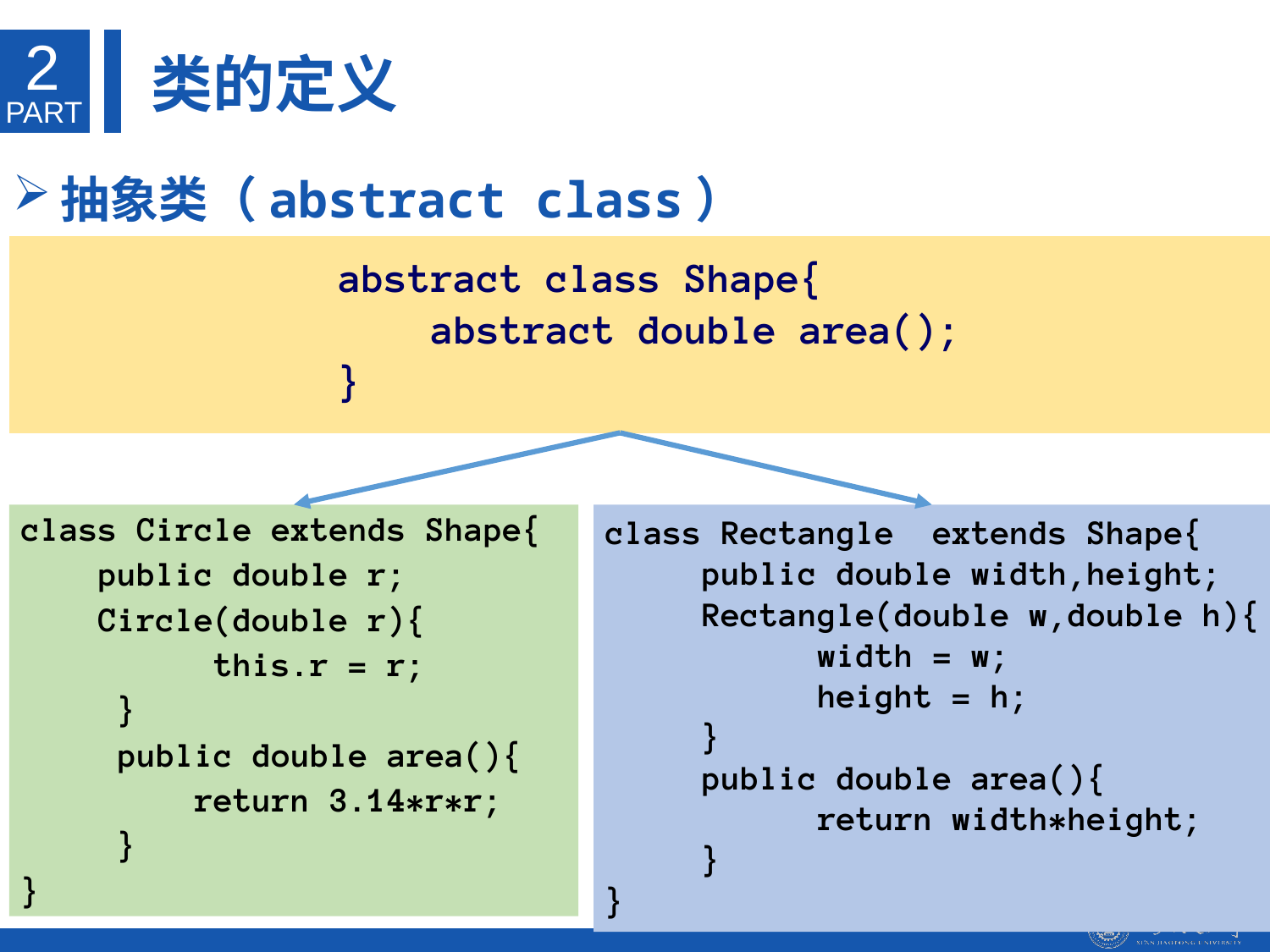

2
类的定义
PART
抽象类（abstract class）

abstract class Shape{
    abstract double area();
}
class Circle extends Shape{
    public double r;
    Circle(double r){
          this.r = r;
     }
     public double area(){
         return 3.14*r*r;
     }
}
class Rectangle  extends Shape{
     public double width,height;
     Rectangle(double w,double h){
           width = w;
           height = h;
     }
     public double area(){
           return width*height;
     }
}